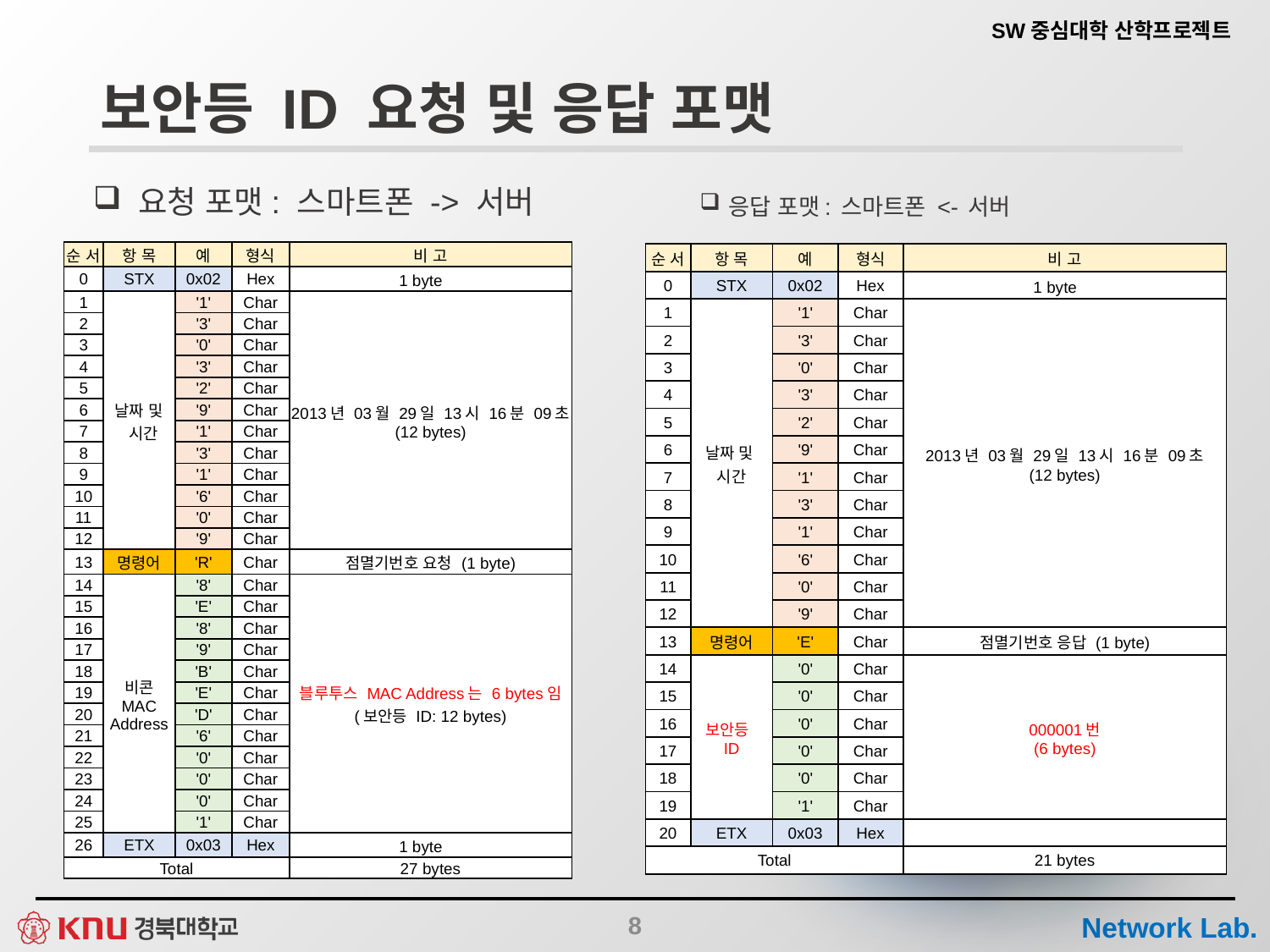

# 보안등 ID 요청 및 응답 포맷
 요청 포맷: 스마트폰 -> 서버
 응답 포맷: 스마트폰 <- 서버
| 순 서 | 항 목 | 예 | 형식 | 비 고 |
| --- | --- | --- | --- | --- |
| 0 | STX | 0x02 | Hex | 1 byte |
| 1 | 날짜 및 시간 | '1' | Char | 2013년 03월 29일 13시 16분 09초 (12 bytes) |
| 2 |  | '3' | Char |  |
| 3 |  | '0' | Char |  |
| 4 |  | '3' | Char |  |
| 5 |  | '2' | Char |  |
| 6 |  | '9' | Char |  |
| 7 |  | '1' | Char |  |
| 8 |  | '3' | Char |  |
| 9 |  | '1' | Char |  |
| 10 |  | '6' | Char |  |
| 11 |  | '0' | Char |  |
| 12 |  | '9' | Char |  |
| 13 | 명령어 | 'R' | Char | 점멸기번호 요청 (1 byte) |
| 14 | 비콘 MAC Address | '8' | Char | 블루투스 MAC Address는 6 bytes임 (보안등 ID: 12 bytes) |
| 15 |  | 'E' | Char |  |
| 16 |  | '8' | Char |  |
| 17 |  | '9' | Char |  |
| 18 |  | 'B' | Char |  |
| 19 |  | 'E' | Char |  |
| 20 |  | 'D' | Char |  |
| 21 |  | '6' | Char |  |
| 22 |  | '0' | Char |  |
| 23 |  | '0' | Char |  |
| 24 |  | '0' | Char |  |
| 25 |  | '1' | Char |  |
| 26 | ETX | 0x03 | Hex | 1 byte |
| Total |  |  |  | 27 bytes |
| 순 서 | 항 목 | 예 | 형식 | 비 고 |
| --- | --- | --- | --- | --- |
| 0 | STX | 0x02 | Hex | 1 byte |
| 1 | 날짜 및 시간 | '1' | Char | 2013년 03월 29일 13시 16분 09초 (12 bytes) |
| 2 |  | '3' | Char |  |
| 3 |  | '0' | Char |  |
| 4 |  | '3' | Char |  |
| 5 |  | '2' | Char |  |
| 6 |  | '9' | Char |  |
| 7 |  | '1' | Char |  |
| 8 |  | '3' | Char |  |
| 9 |  | '1' | Char |  |
| 10 |  | '6' | Char |  |
| 11 |  | '0' | Char |  |
| 12 |  | '9' | Char |  |
| 13 | 명령어 | 'E' | Char | 점멸기번호 응답 (1 byte) |
| 14 | 보안등 ID | '0' | Char | 000001번 (6 bytes) |
| 15 |  | '0' | Char |  |
| 16 |  | '0' | Char |  |
| 17 |  | '0' | Char |  |
| 18 |  | '0' | Char |  |
| 19 |  | '1' | Char |  |
| 20 | ETX | 0x03 | Hex |  |
| Total |  |  |  | 21 bytes |
8